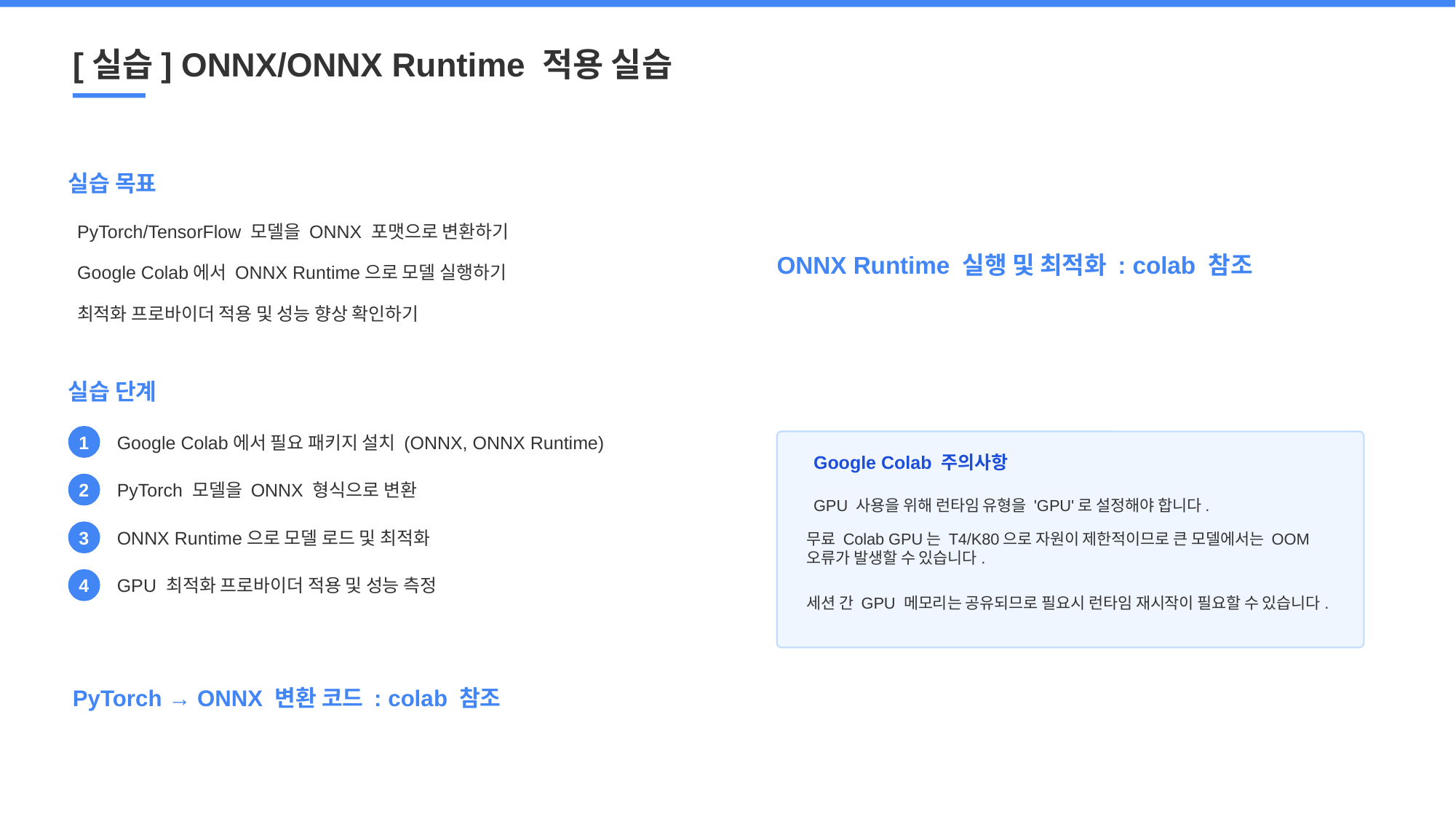

[실습] ONNX/ONNX Runtime 적용 실습

실습 목표
PyTorch/TensorFlow 모델을 ONNX 포맷으로 변환하기
ONNX Runtime 실행 및 최적화 : colab 참조
Google Colab에서 ONNX Runtime으로 모델 실행하기
최적화 프로바이더 적용 및 성능 향상 확인하기
실습 단계

1
Google Colab에서 필요 패키지 설치 (ONNX, ONNX Runtime)

Google Colab 주의사항

2
PyTorch 모델을 ONNX 형식으로 변환
GPU 사용을 위해 런타임 유형을 'GPU'로 설정해야 합니다.

3
ONNX Runtime으로 모델 로드 및 최적화
무료 Colab GPU는 T4/K80으로 자원이 제한적이므로 큰 모델에서는 OOM 오류가 발생할 수 있습니다.

4
GPU 최적화 프로바이더 적용 및 성능 측정
세션 간 GPU 메모리는 공유되므로 필요시 런타임 재시작이 필요할 수 있습니다.
PyTorch → ONNX 변환 코드 : colab 참조